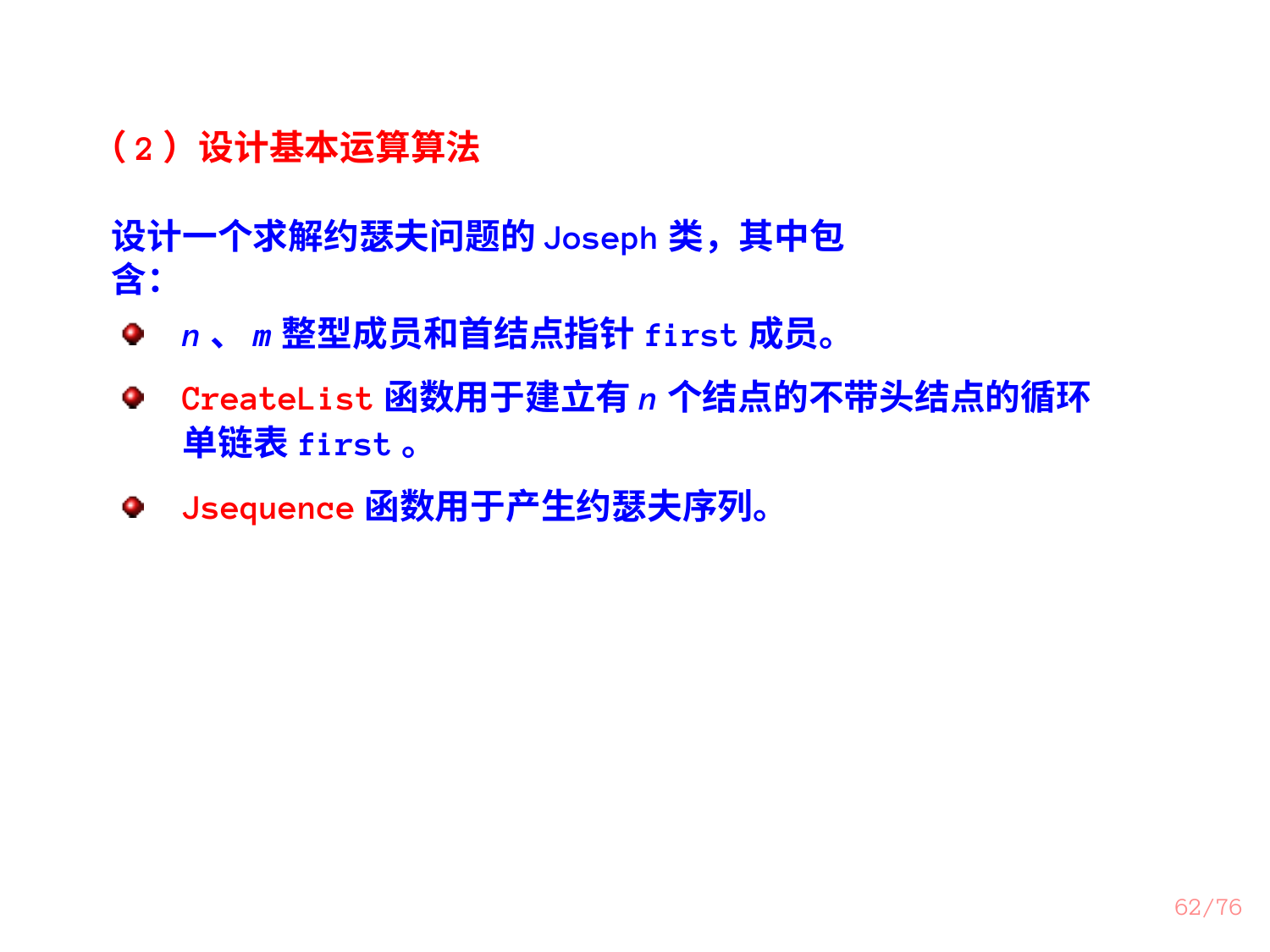

（2）设计基本运算算法
设计一个求解约瑟夫问题的Joseph类，其中包含：
n、m整型成员和首结点指针first成员。
CreateList函数用于建立有n个结点的不带头结点的循环单链表first。
Jsequence函数用于产生约瑟夫序列。
62/76